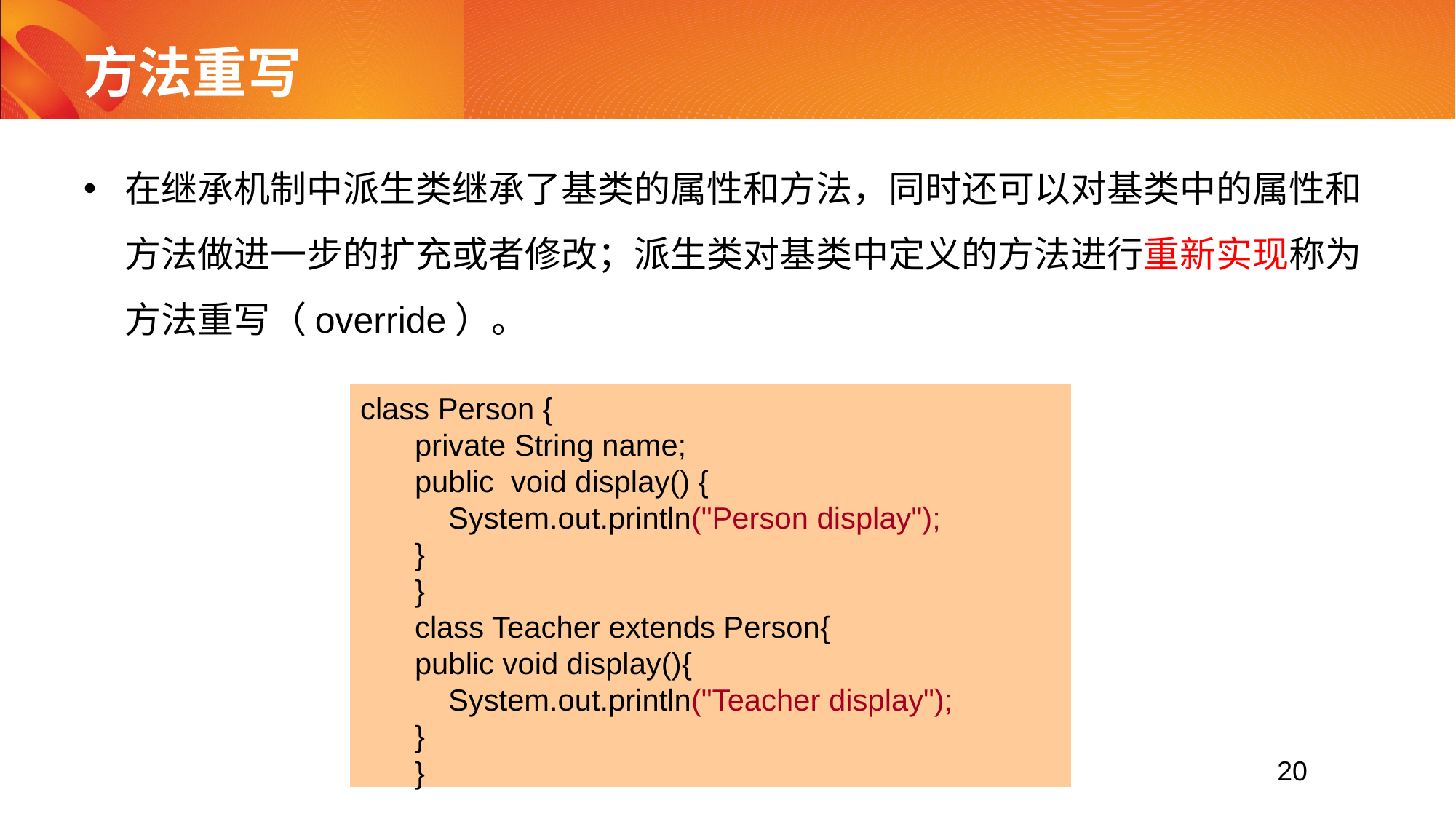

# 方法重写
在继承机制中派生类继承了基类的属性和方法，同时还可以对基类中的属性和方法做进一步的扩充或者修改；派生类对基类中定义的方法进行重新实现称为方法重写（override）。

class Person {
private String name;
public  void display() {
    System.out.println("Person display");
}
}
class Teacher extends Person{
public void display(){
    System.out.println("Teacher display");
}
}